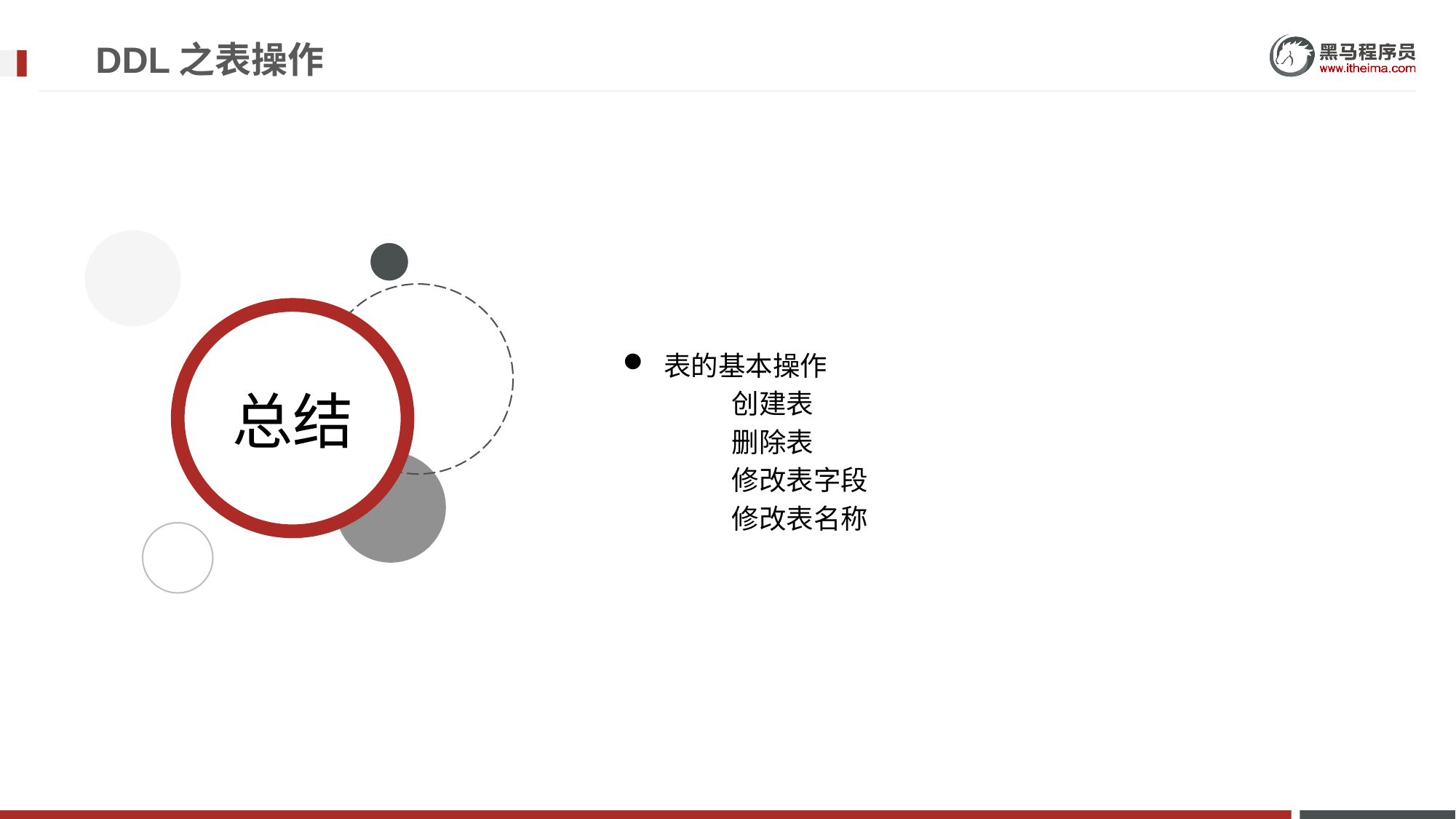

# DDL之表操作
表的基本操作
	创建表
	删除表
	修改表字段
	修改表名称